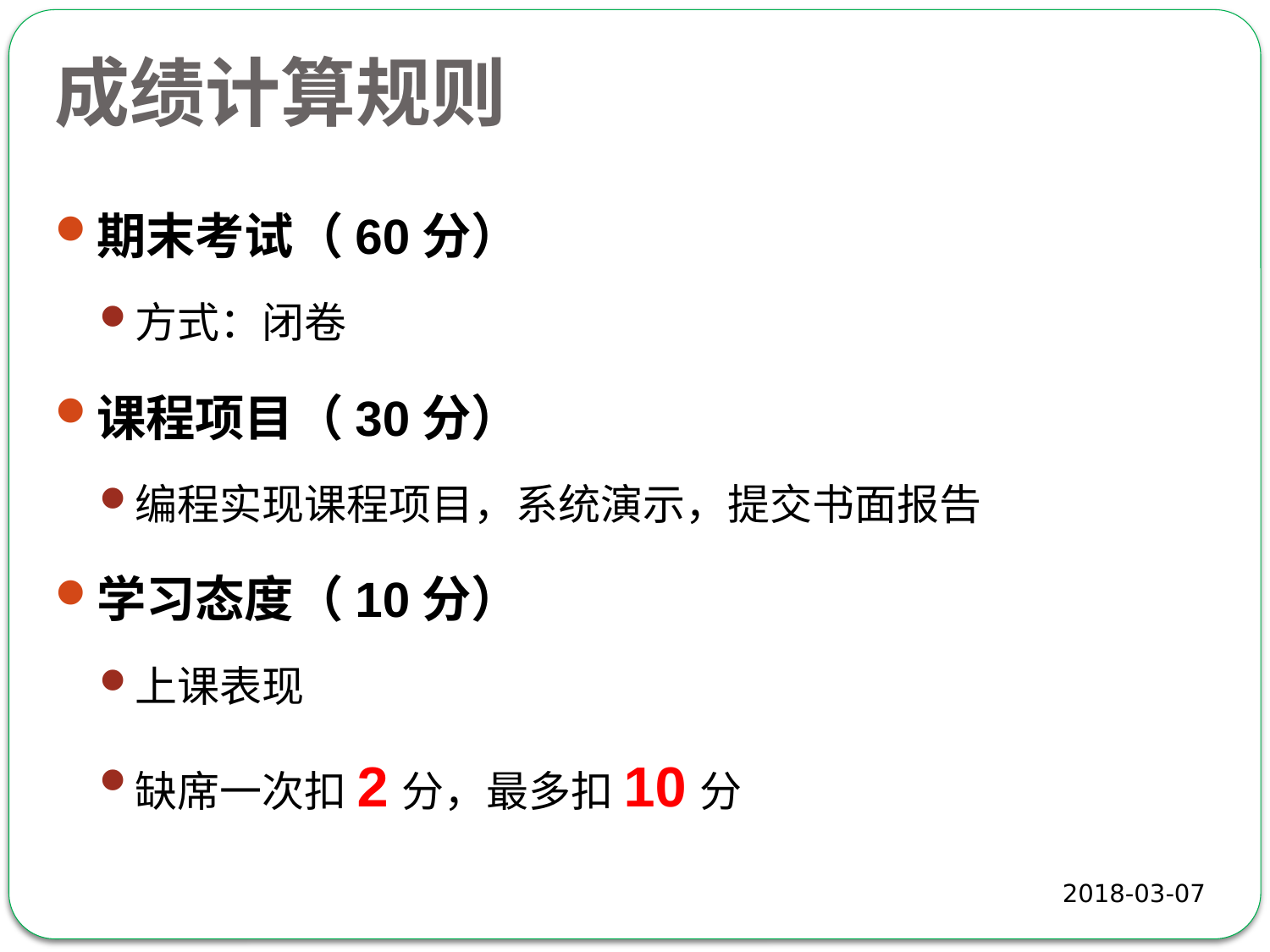

# 成绩计算规则
期末考试（60分）
方式：闭卷
课程项目（30分）
编程实现课程项目，系统演示，提交书面报告
学习态度（10分）
上课表现
缺席一次扣2分，最多扣10分
2018-03-07